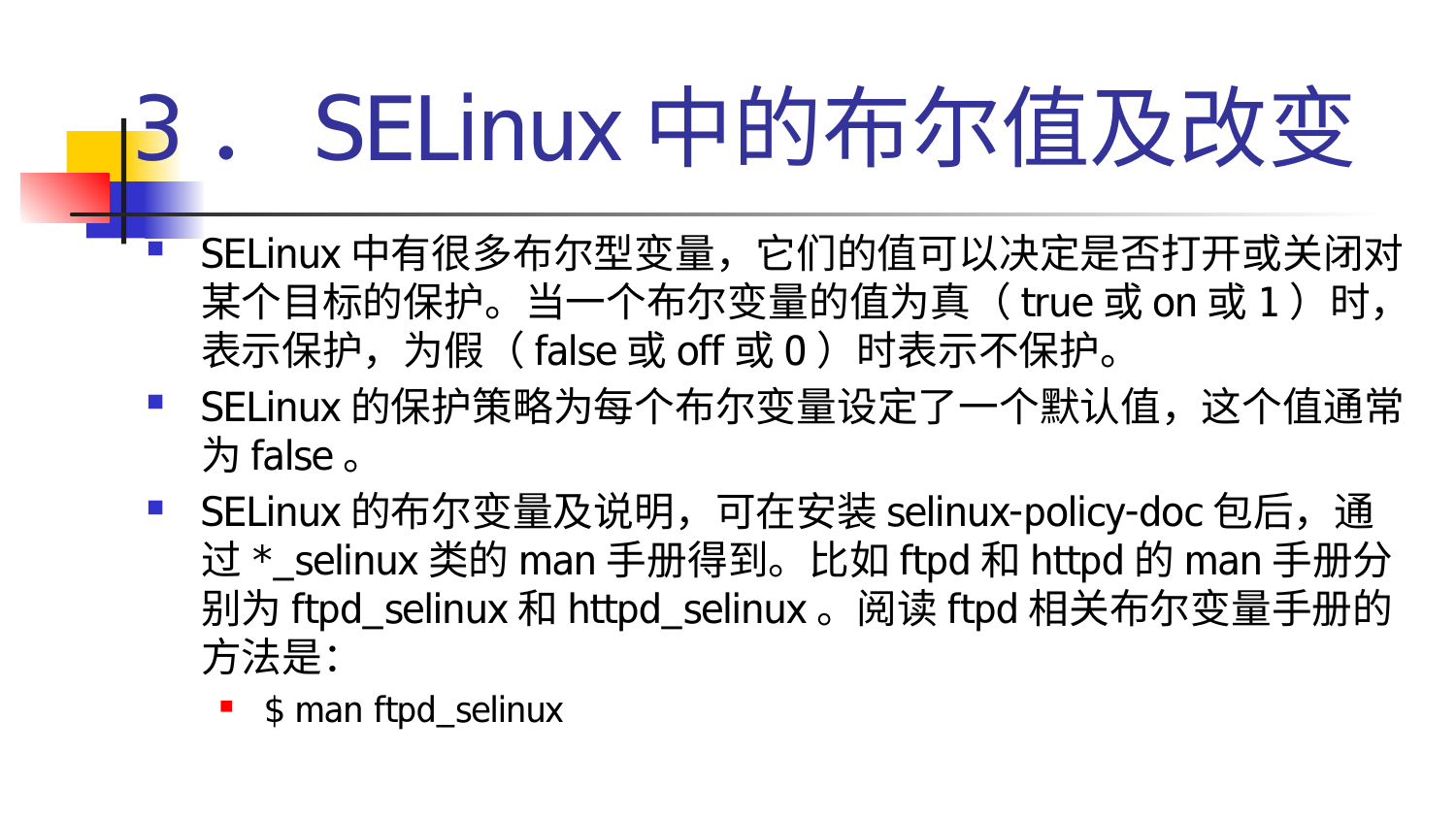

# 3．SELinux中的布尔值及改变
SELinux中有很多布尔型变量，它们的值可以决定是否打开或关闭对某个目标的保护。当一个布尔变量的值为真（true或on或1）时，表示保护，为假（false或off或0）时表示不保护。
SELinux的保护策略为每个布尔变量设定了一个默认值，这个值通常为false。
SELinux的布尔变量及说明，可在安装selinux-policy-doc包后，通过*_selinux类的man手册得到。比如ftpd和httpd的man手册分别为ftpd_selinux和httpd_selinux。阅读ftpd相关布尔变量手册的方法是：
$ man ftpd_selinux